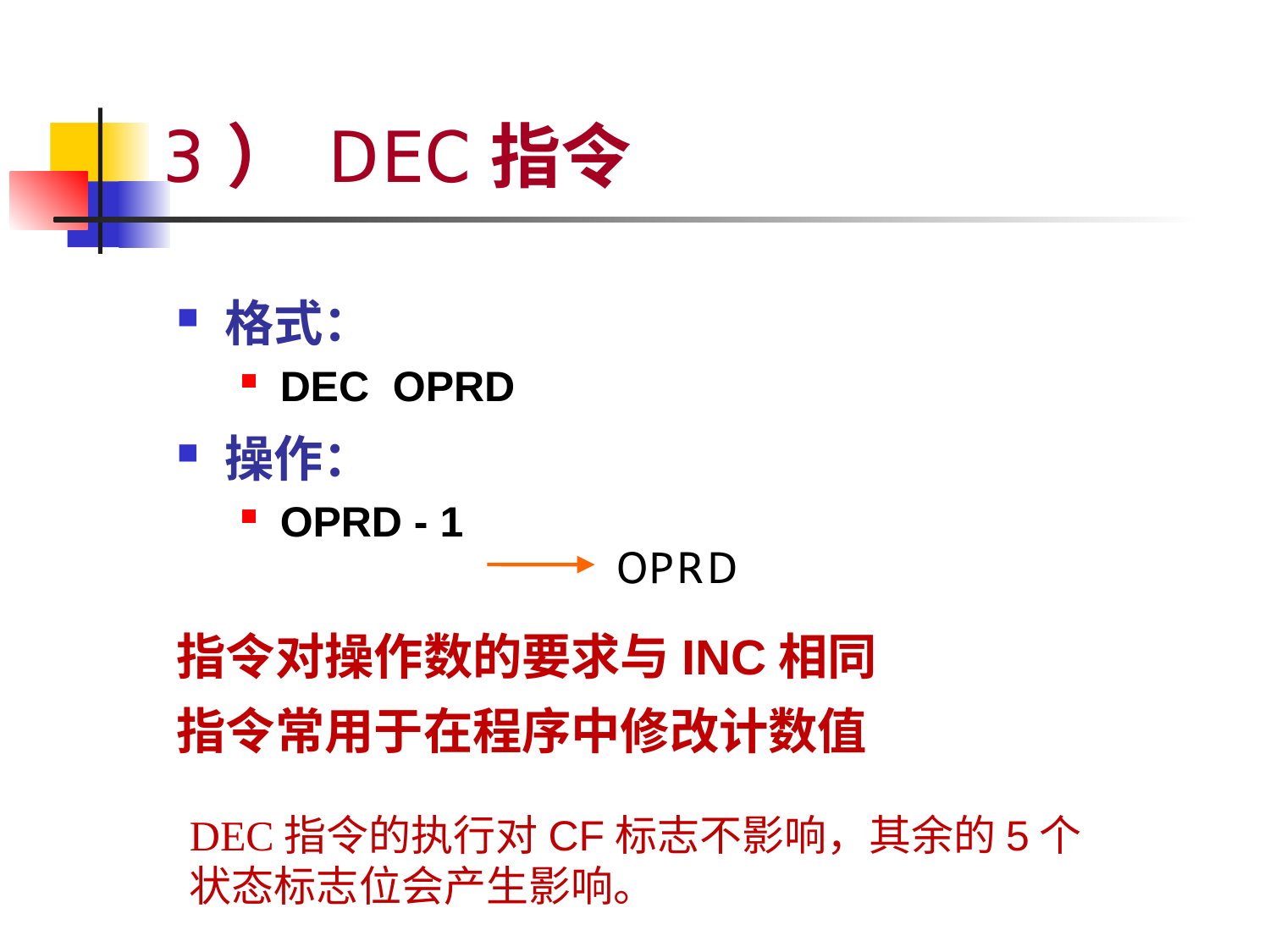

# 3） DEC指令
格式：
DEC  OPRD
操作：
OPRD - 1
OPRD

指令对操作数的要求与INC相同
指令常用于在程序中修改计数值
DEC指令的执行对CF标志不影响，其余的5个状态标志位会产生影响。
97